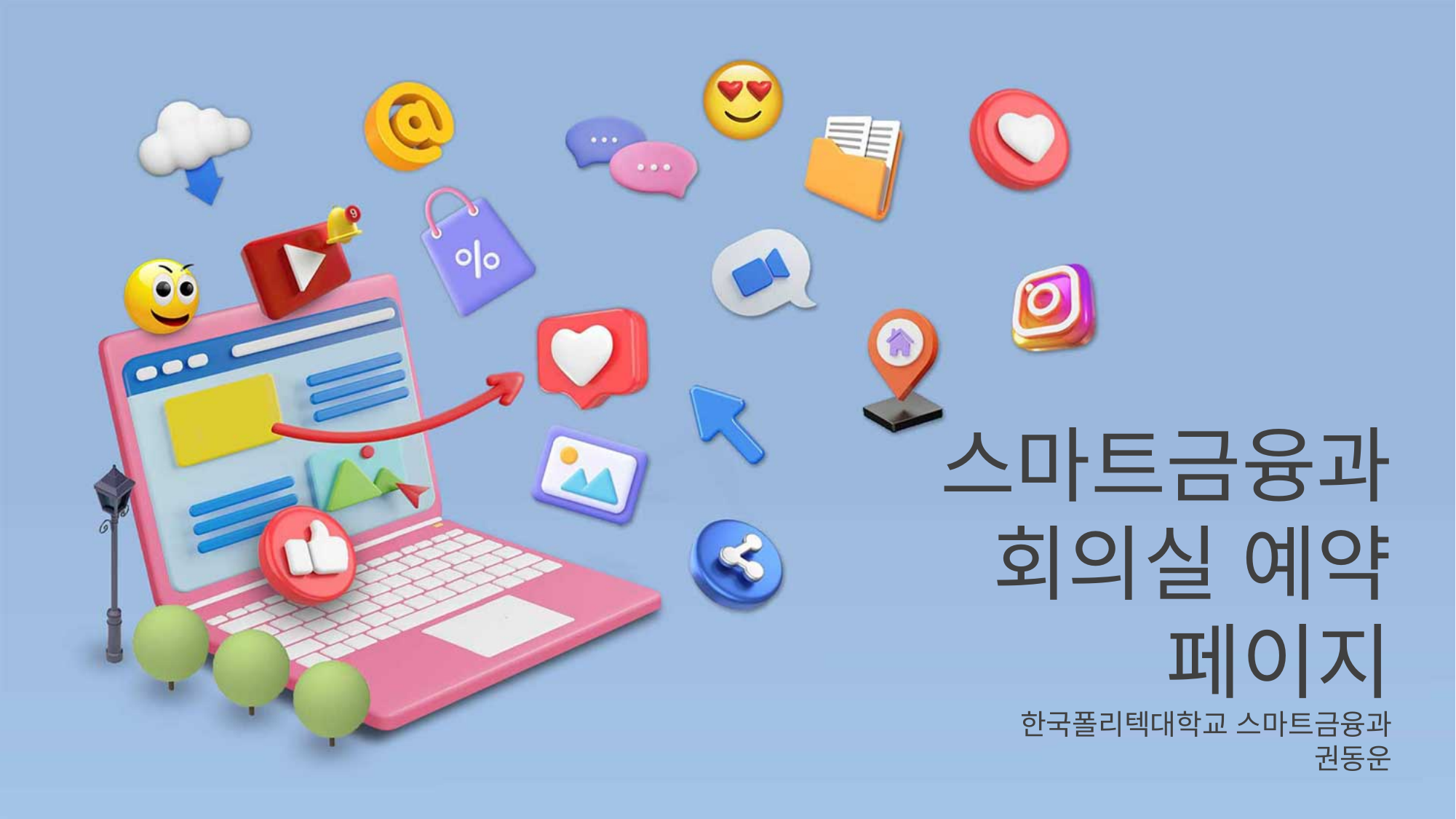

스마트금융과
회의실 예약 페이지
한국폴리텍대학교 스마트금융과
권동운